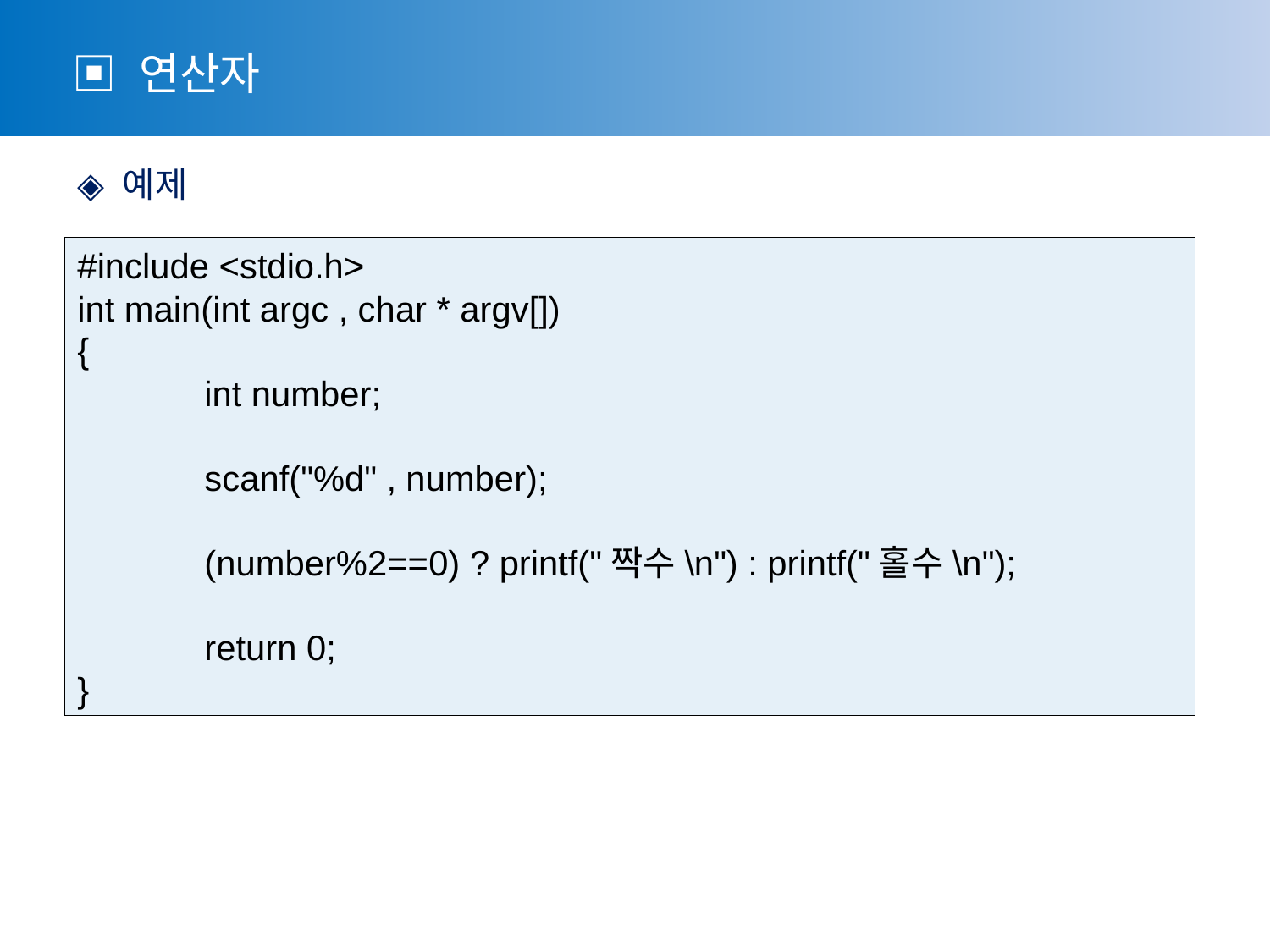

▣ 연산자
 ◈ 예제
#include <stdio.h>
int main(int argc , char * argv[])
{
	int number;

	scanf("%d" , number);

	(number%2==0) ? printf("짝수\n") : printf("홀수\n");

	return 0;
}